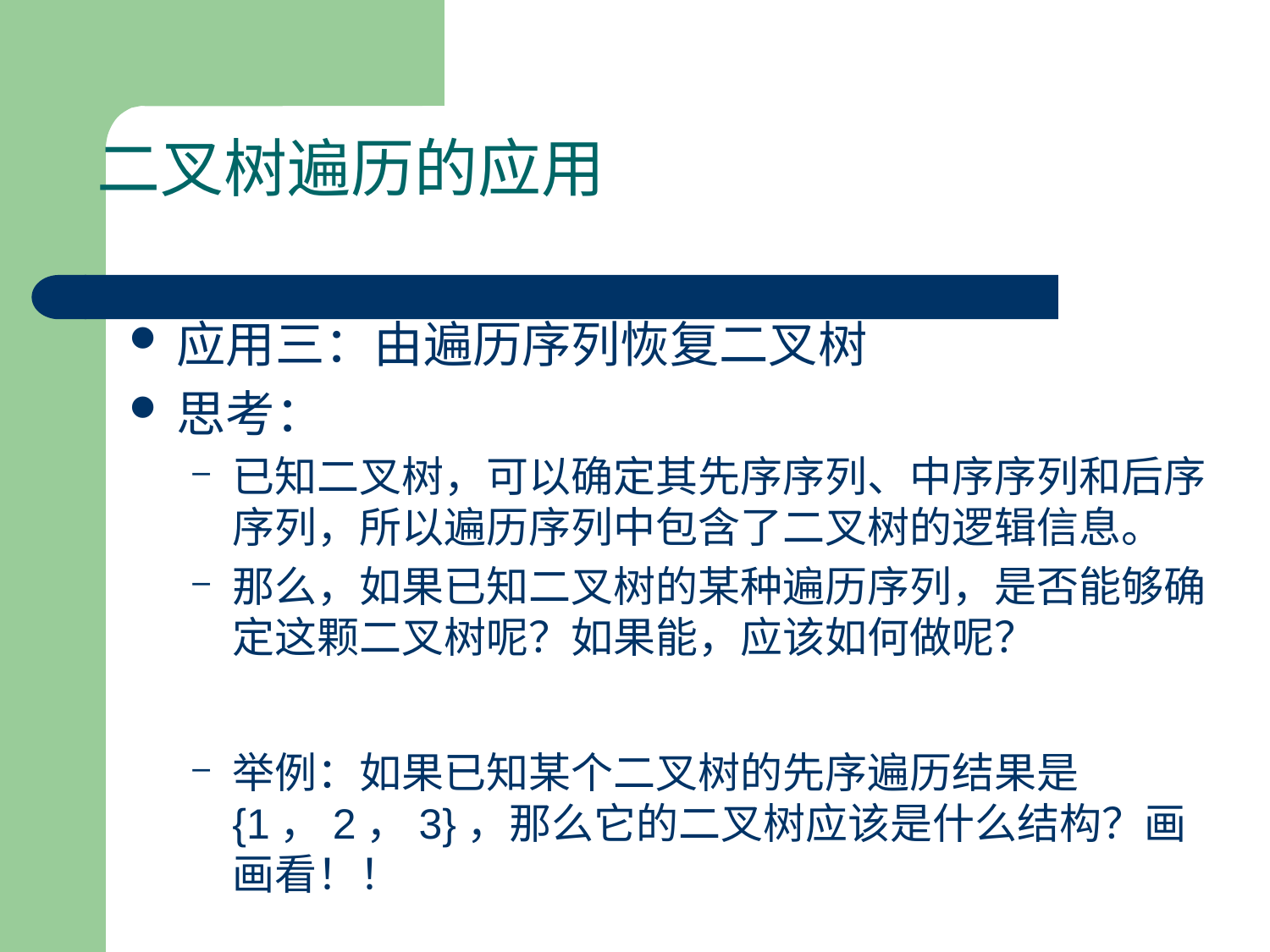

# 二叉树遍历的应用
应用三：由遍历序列恢复二叉树
思考：
已知二叉树，可以确定其先序序列、中序序列和后序序列，所以遍历序列中包含了二叉树的逻辑信息。
那么，如果已知二叉树的某种遍历序列，是否能够确定这颗二叉树呢？如果能，应该如何做呢？

举例：如果已知某个二叉树的先序遍历结果是{1，2，3}，那么它的二叉树应该是什么结构？画画看！！